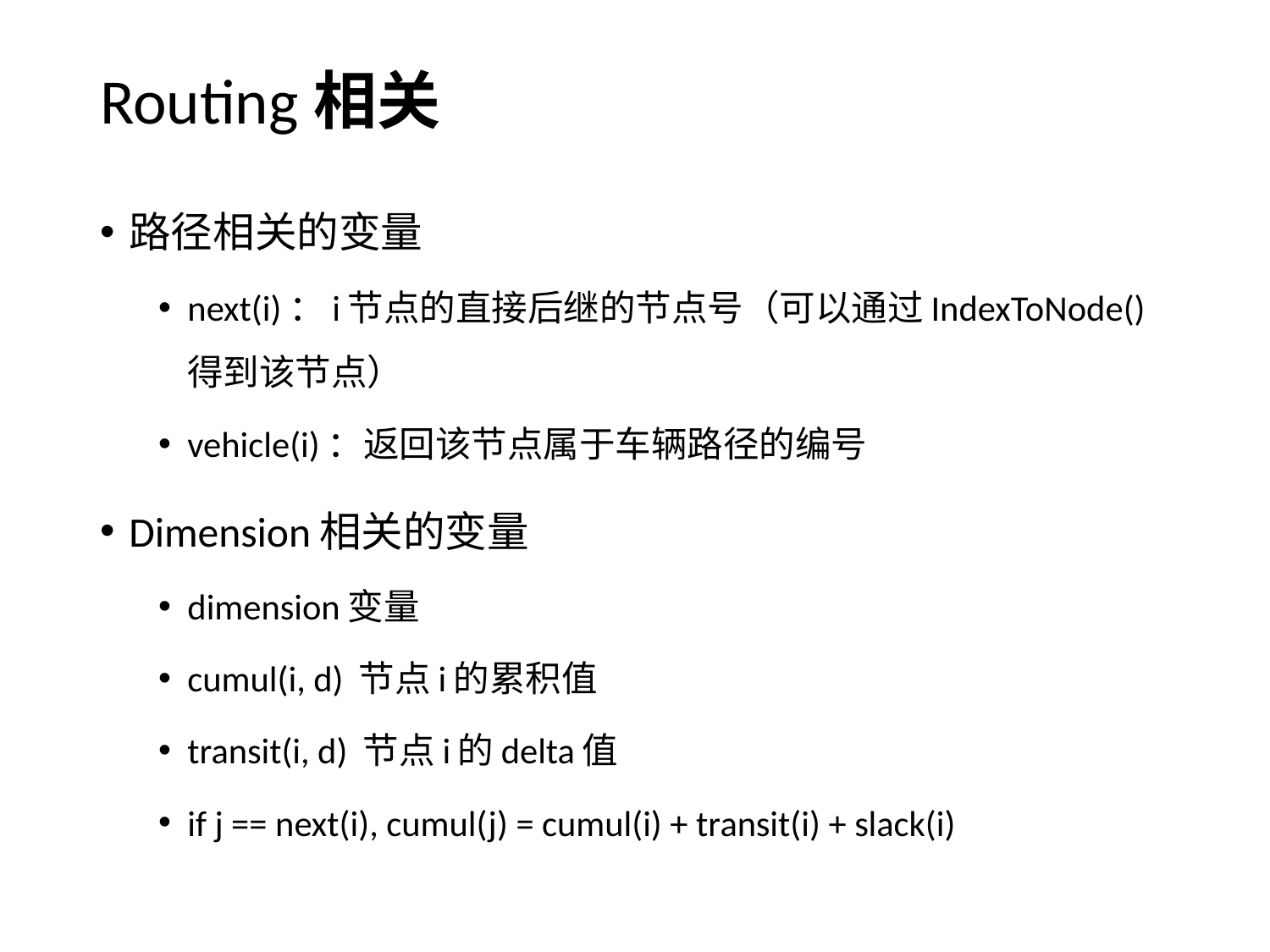

# Routing相关
路径相关的变量
next(i)：i节点的直接后继的节点号（可以通过IndexToNode()得到该节点）
vehicle(i)：返回该节点属于车辆路径的编号
Dimension相关的变量
dimension变量
cumul(i, d) 节点i的累积值
transit(i, d) 节点i的delta值
if j == next(i), cumul(j) = cumul(i) + transit(i) + slack(i)